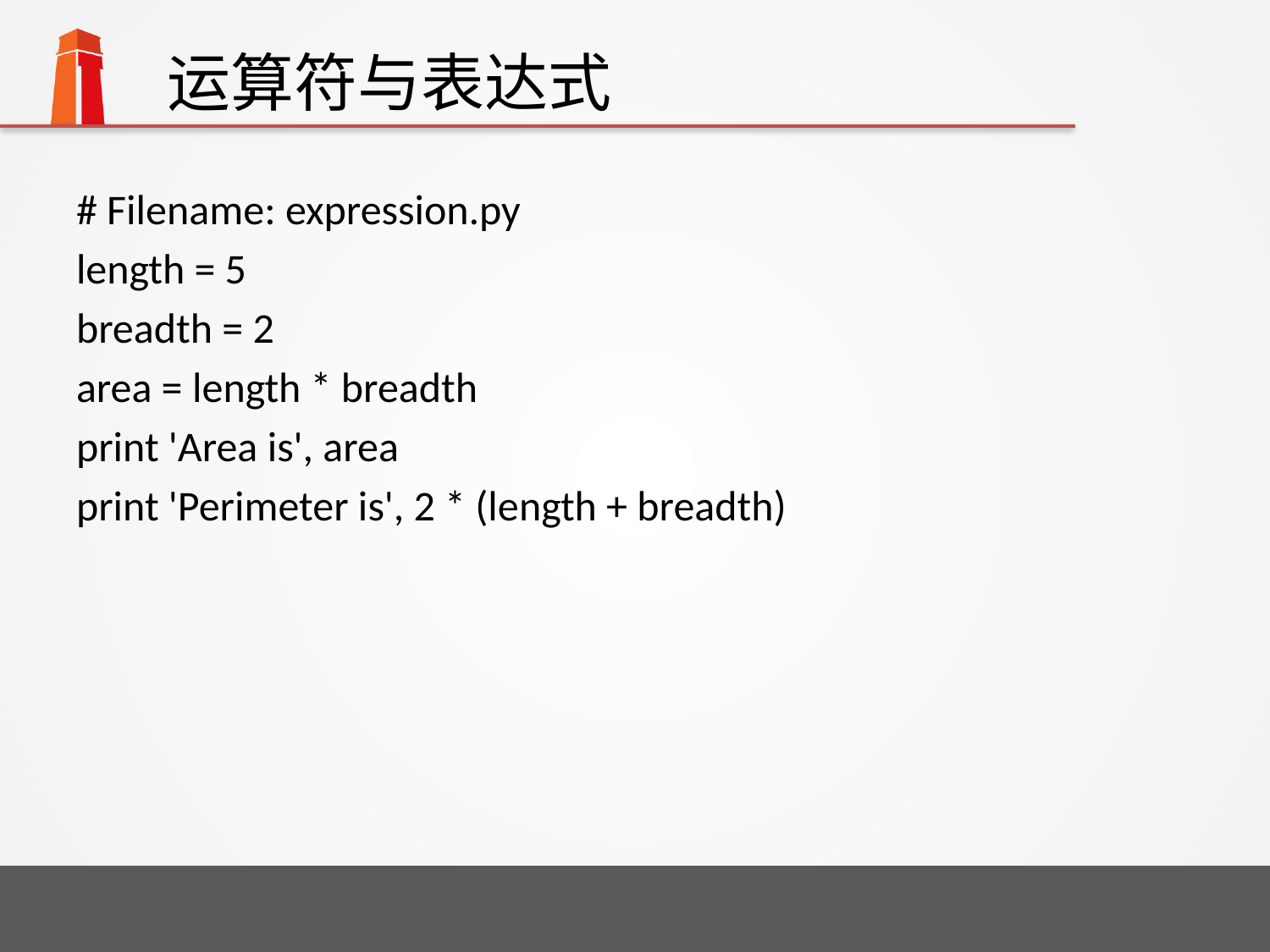

# 运算符与表达式
# Filename: expression.py
length = 5
breadth = 2
area = length * breadth
print 'Area is', area
print 'Perimeter is', 2 * (length + breadth)